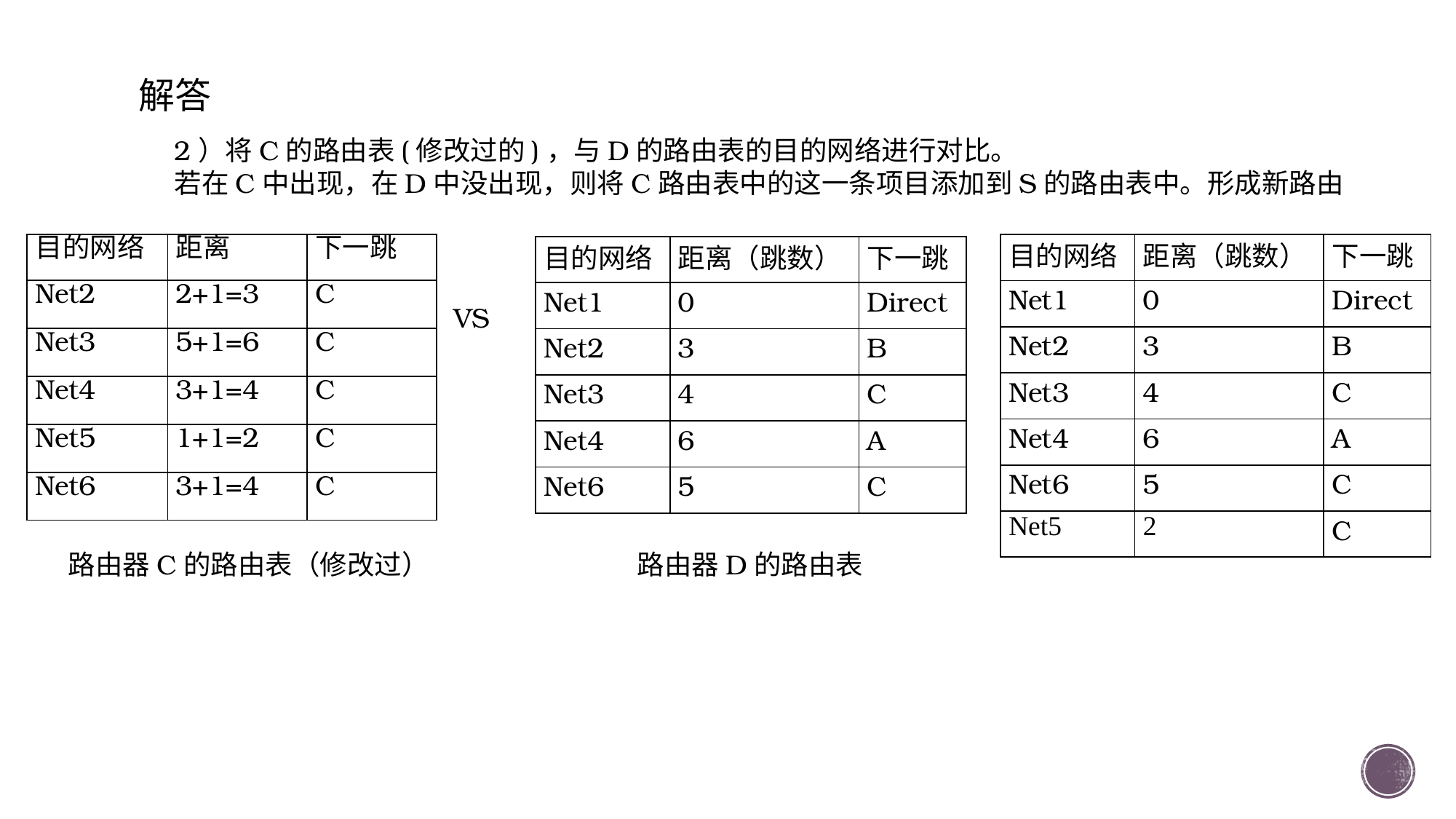

解答
2）将C的路由表(修改过的)，与D的路由表的目的网络进行对比。
若在C中出现，在D中没出现，则将C路由表中的这一条项目添加到S的路由表中。形成新路由

| 目的网络 | 距离 | 下一跳 |
| --- | --- | --- |
| Net2 | 2+1=3 | C |
| Net3 | 5+1=6 | C |
| Net4 | 3+1=4 | C |
| Net5 | 1+1=2 | C |
| Net6 | 3+1=4 | C |
| 目的网络 | 距离（跳数） | 下一跳 |
| --- | --- | --- |
| Net1 | 0 | Direct |
| Net2 | 3 | B |
| Net3 | 4 | C |
| Net4 | 6 | A |
| Net6 | 5 | C |
| Net5 | 2 | C |
| 目的网络 | 距离（跳数） | 下一跳 |
| --- | --- | --- |
| Net1 | 0 | Direct |
| Net2 | 3 | B |
| Net3 | 4 | C |
| Net4 | 6 | A |
| Net6 | 5 | C |
VS
路由器C的路由表（修改过）
 路由器D的路由表